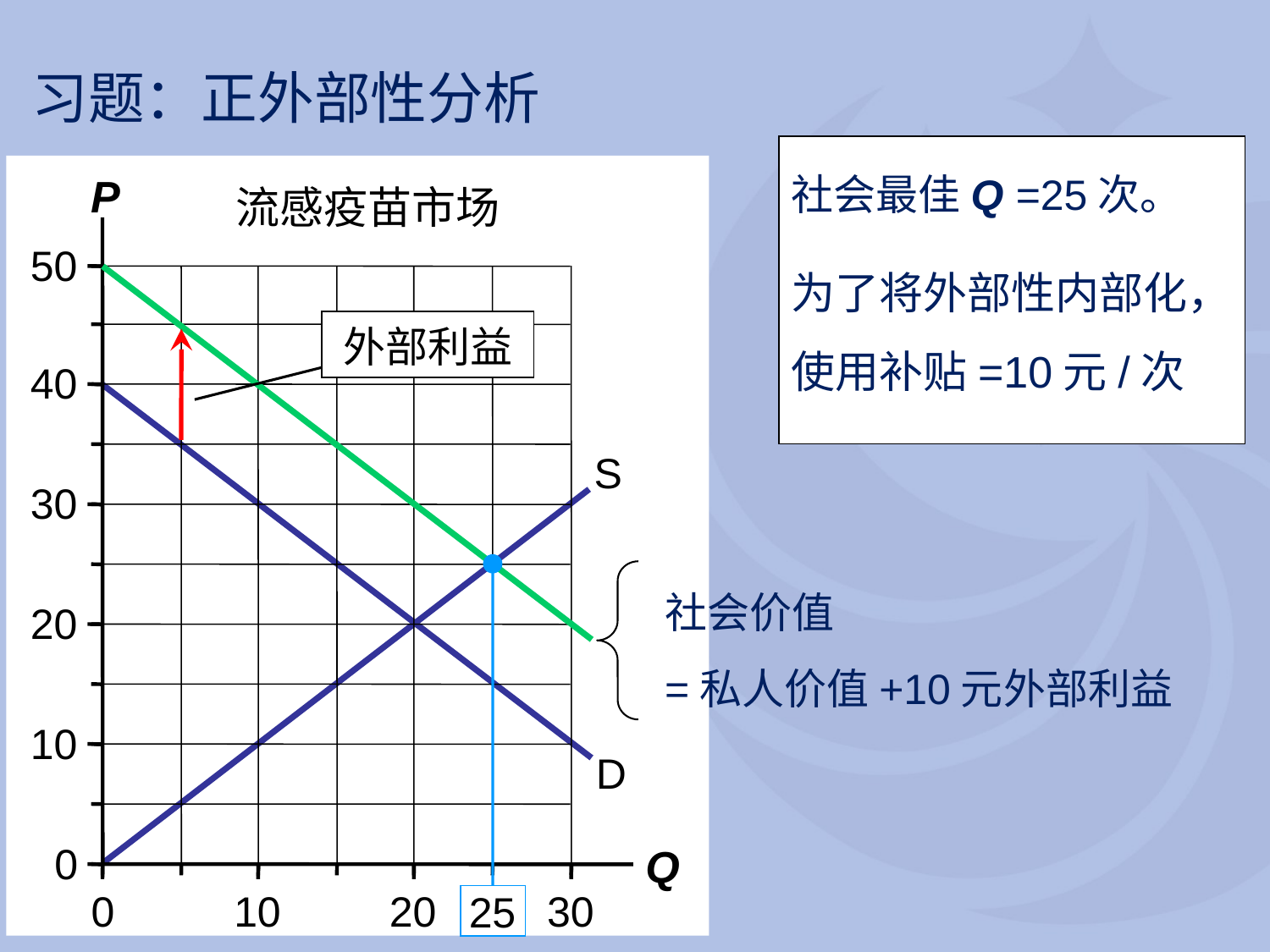

# 习题：正外部性分析
社会最佳Q =25次。
为了将外部性内部化，使用补贴=10元/次

P

50

40

30

20

10

Q
0

0
10
20
30

流感疫苗市场

外部利益

S

25

社会价值
=私人价值+10元外部利益

D